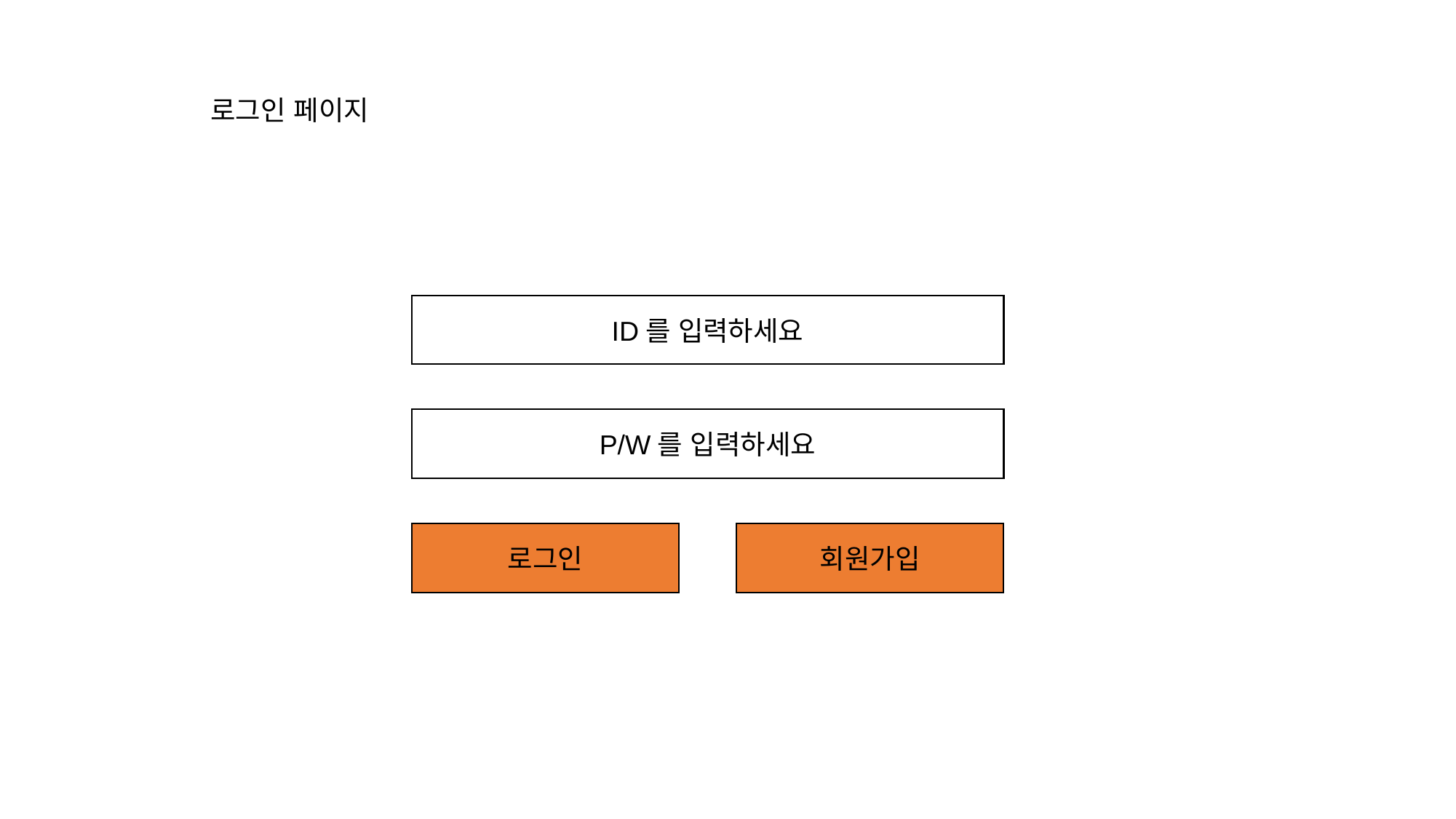

로그인 페이지
ID를 입력하세요
P/W를 입력하세요
로그인
회원가입